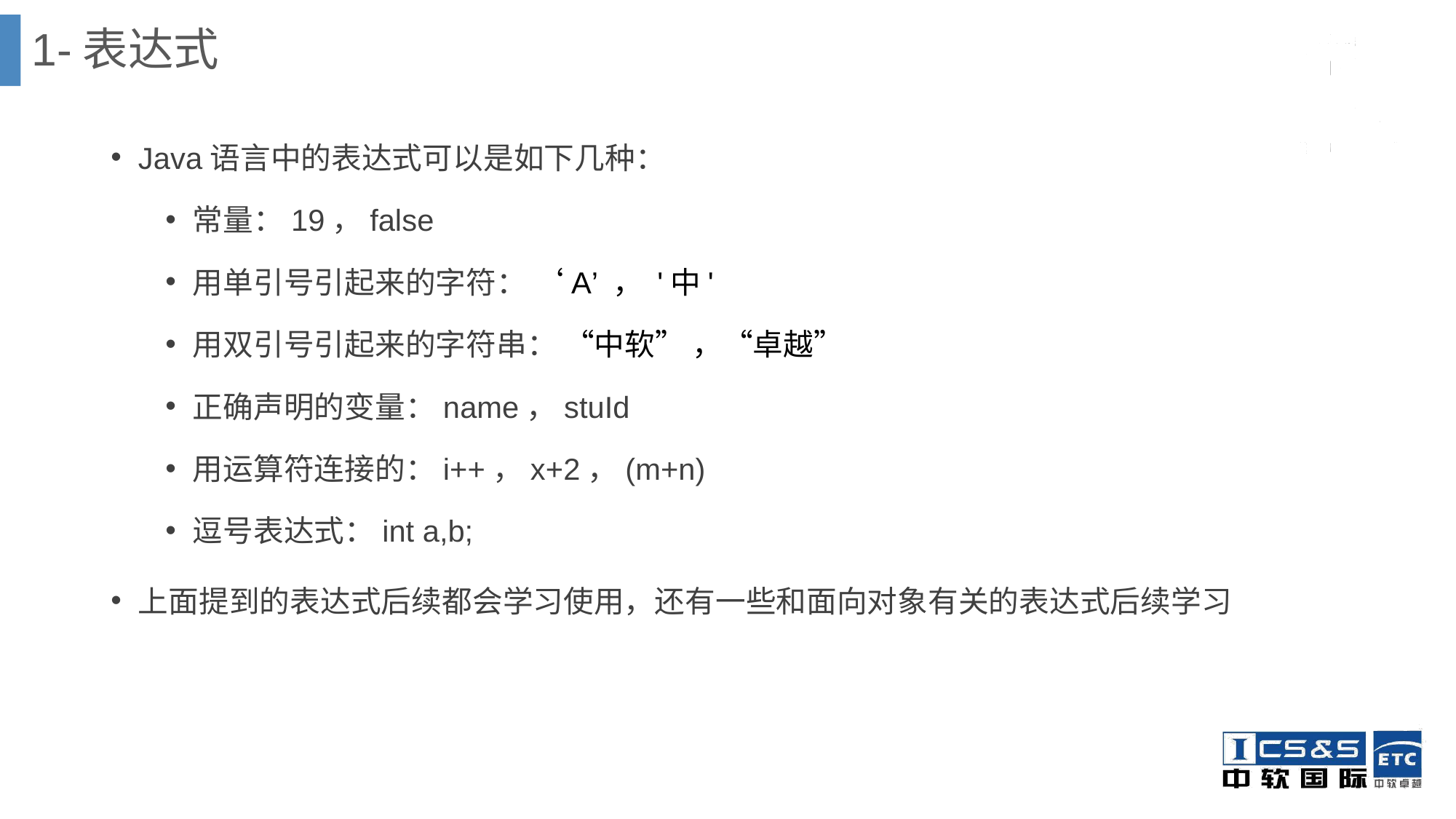

# 1-表达式
Java语言中的表达式可以是如下几种：
常量：19，false
用单引号引起来的字符： ‘A’ ， '中'
用双引号引起来的字符串： “中软” ，“卓越”
正确声明的变量：name，stuId
用运算符连接的：i++，x+2，(m+n)
逗号表达式：int a,b;
上面提到的表达式后续都会学习使用，还有一些和面向对象有关的表达式后续学习